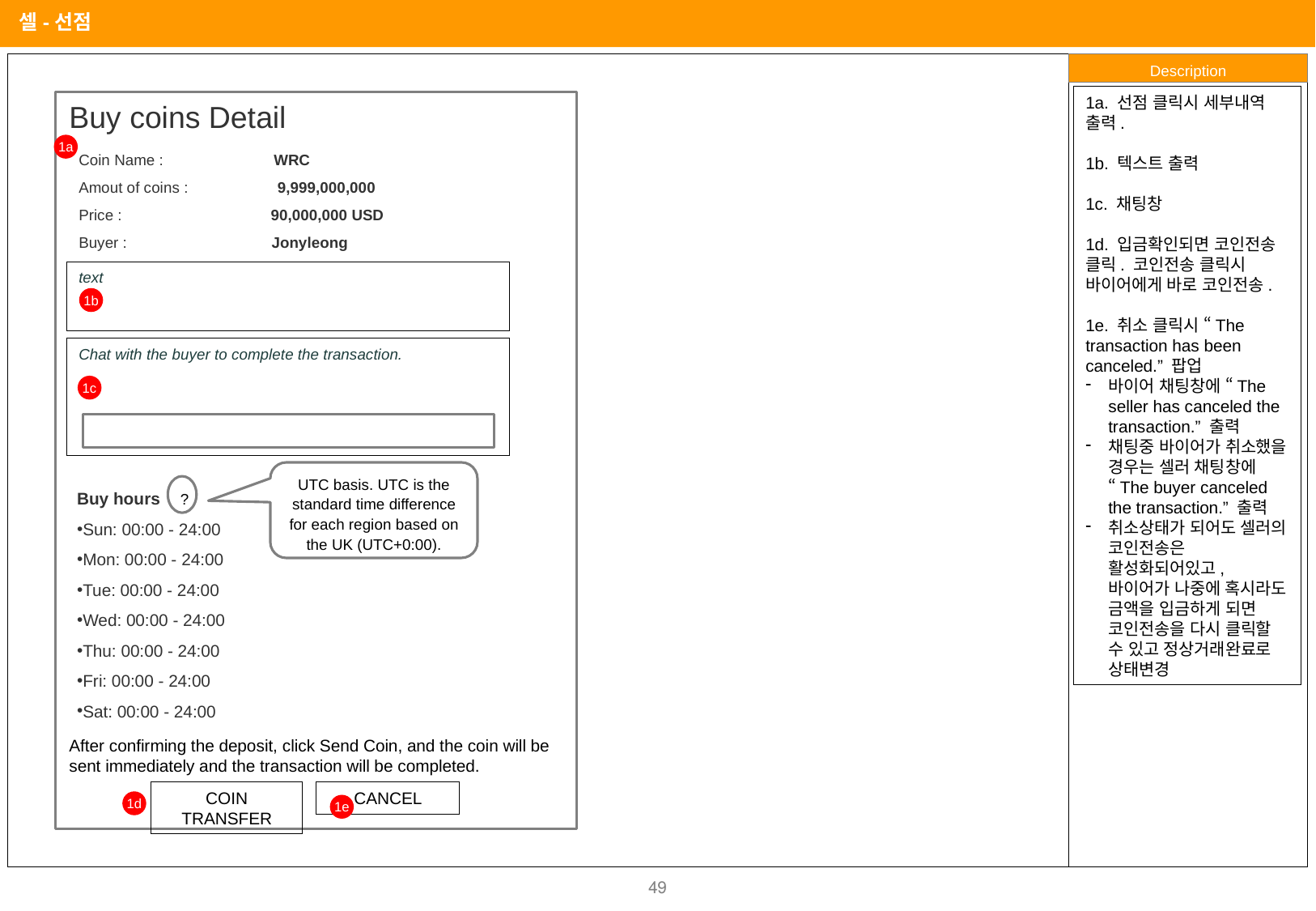

셀-선점
1a. 선점 클릭시 세부내역 출력.

1b. 텍스트 출력

1c. 채팅창

1d. 입금확인되면 코인전송 클릭. 코인전송 클릭시 바이어에게 바로 코인전송.

1e. 취소 클릭시 “The transaction has been canceled.” 팝업
바이어 채팅창에 “The seller has canceled the transaction.” 출력
채팅중 바이어가 취소했을 경우는 셀러 채팅창에 “The buyer canceled the transaction.” 출력
취소상태가 되어도 셀러의 코인전송은 활성화되어있고, 바이어가 나중에 혹시라도 금액을 입금하게 되면 코인전송을 다시 클릭할 수 있고 정상거래완료로 상태변경
Buy coins Detail

1a
Coin Name :                          WRC
Amout of coins :                     9,999,000,000
Price :                                   90,000,000 USD
Buyer :                                  Jonyleong
text
1b
Chat with the buyer to complete the transaction.
1c

UTC basis. UTC is the standard time difference for each region based on the UK (UTC+0:00).
Buy hours
Sun: 00:00 - 24:00
Mon: 00:00 - 24:00
Tue: 00:00 - 24:00
Wed: 00:00 - 24:00
Thu: 00:00 - 24:00
Fri: 00:00 - 24:00
Sat: 00:00 - 24:00
?
After confirming the deposit, click Send Coin, and the coin will be sent immediately and the transaction will be completed.
CANCEL
COIN TRANSFER
1d
1e